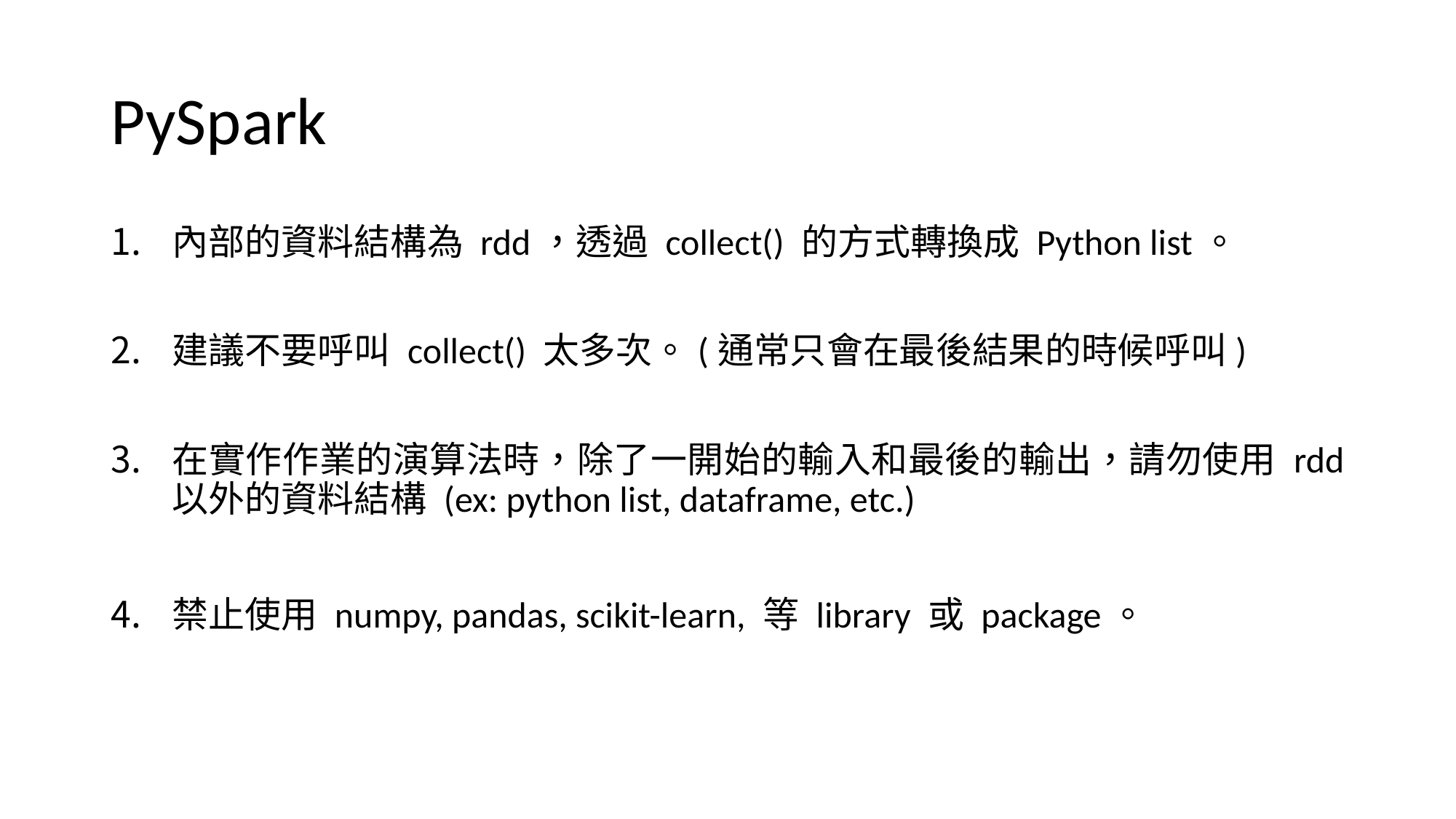

# PySpark
內部的資料結構為 rdd，透過 collect() 的方式轉換成 Python list。

建議不要呼叫 collect() 太多次。(通常只會在最後結果的時候呼叫)

在實作作業的演算法時，除了一開始的輸入和最後的輸出，請勿使用 rdd 以外的資料結構 (ex: python list, dataframe, etc.)

禁止使用 numpy, pandas, scikit-learn, 等 library 或 package。